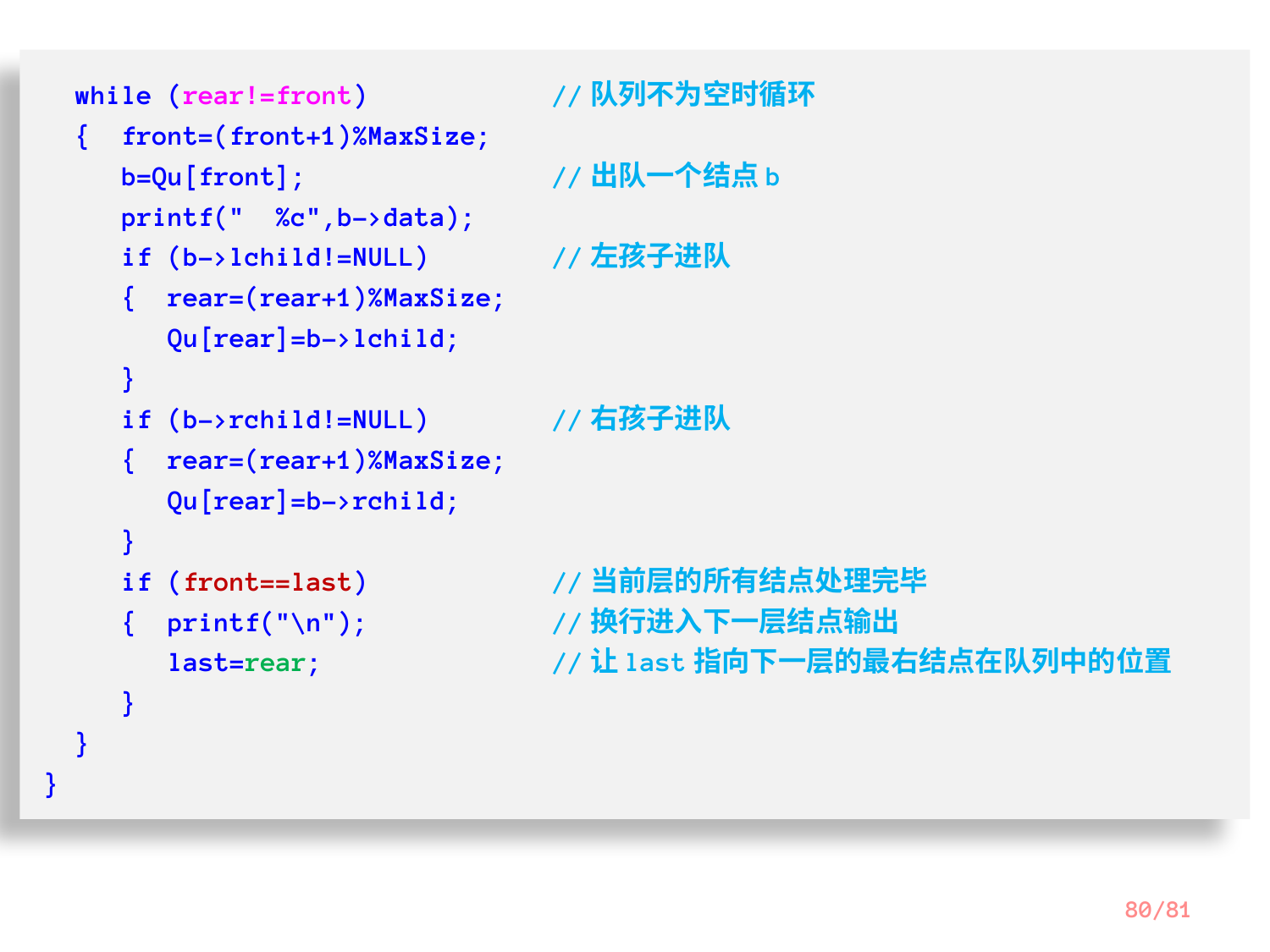

while (rear!=front)		//队列不为空时循环
  {  front=(front+1)%MaxSize;
     b=Qu[front];		//出队一个结点b
     printf("  %c",b->data);
     if (b->lchild!=NULL) 	//左孩子进队
     {  rear=(rear+1)%MaxSize;
        Qu[rear]=b->lchild;
     }
     if (b->rchild!=NULL) 	//右孩子进队
     {  rear=(rear+1)%MaxSize;
        Qu[rear]=b->rchild;
     }
     if (front==last)		//当前层的所有结点处理完毕
     {  printf("\n");		//换行进入下一层结点输出
        last=rear;		//让last指向下一层的最右结点在队列中的位置
     }
  }
}
80/81